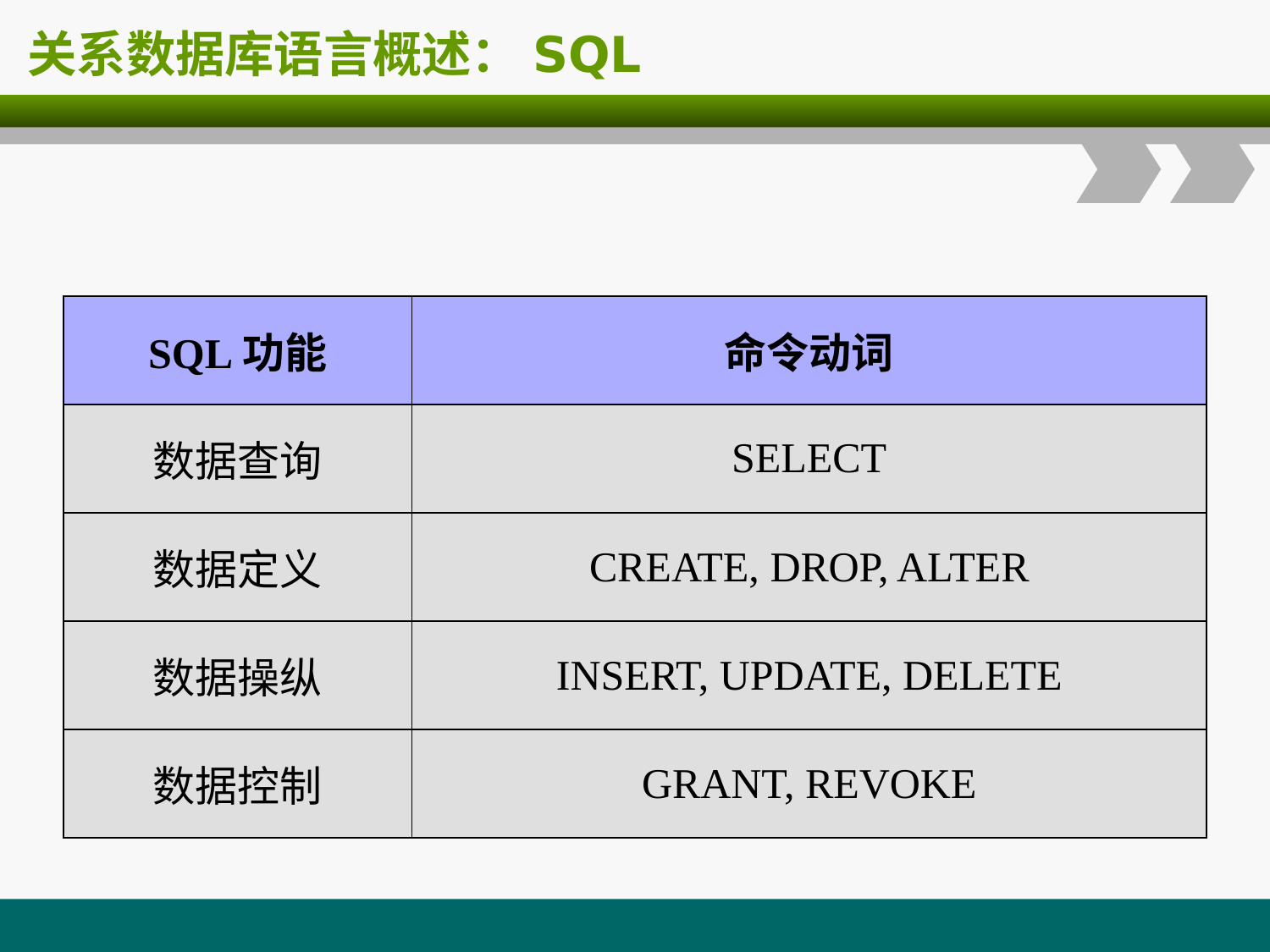

# 关系数据库语言概述：SQL
| SQL功能 | 命令动词 |
| --- | --- |
| 数据查询 | SELECT |
| 数据定义 | CREATE, DROP, ALTER |
| 数据操纵 | INSERT, UPDATE, DELETE |
| 数据控制 | GRANT, REVOKE |